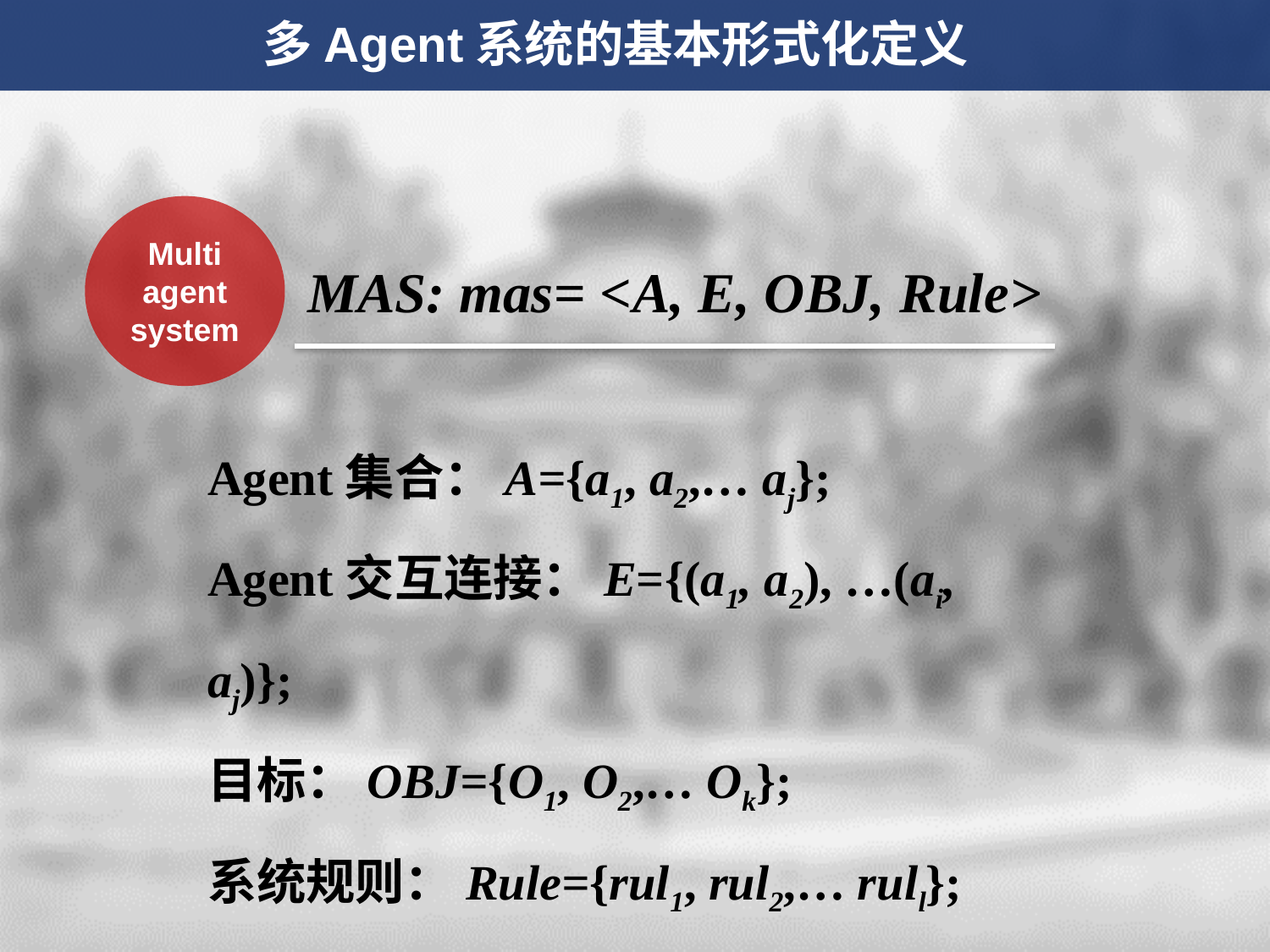

多Agent系统的基本形式化定义
Multi
agent
system
MAS: mas= <A, E, OBJ, Rule>
Agent集合：A={a1, a2,… aj};
Agent交互连接：E={(a1, a2), …(ai, aj)};
目标：OBJ={O1, O2,… Ok};
系统规则：Rule={rul1, rul2,… rull};